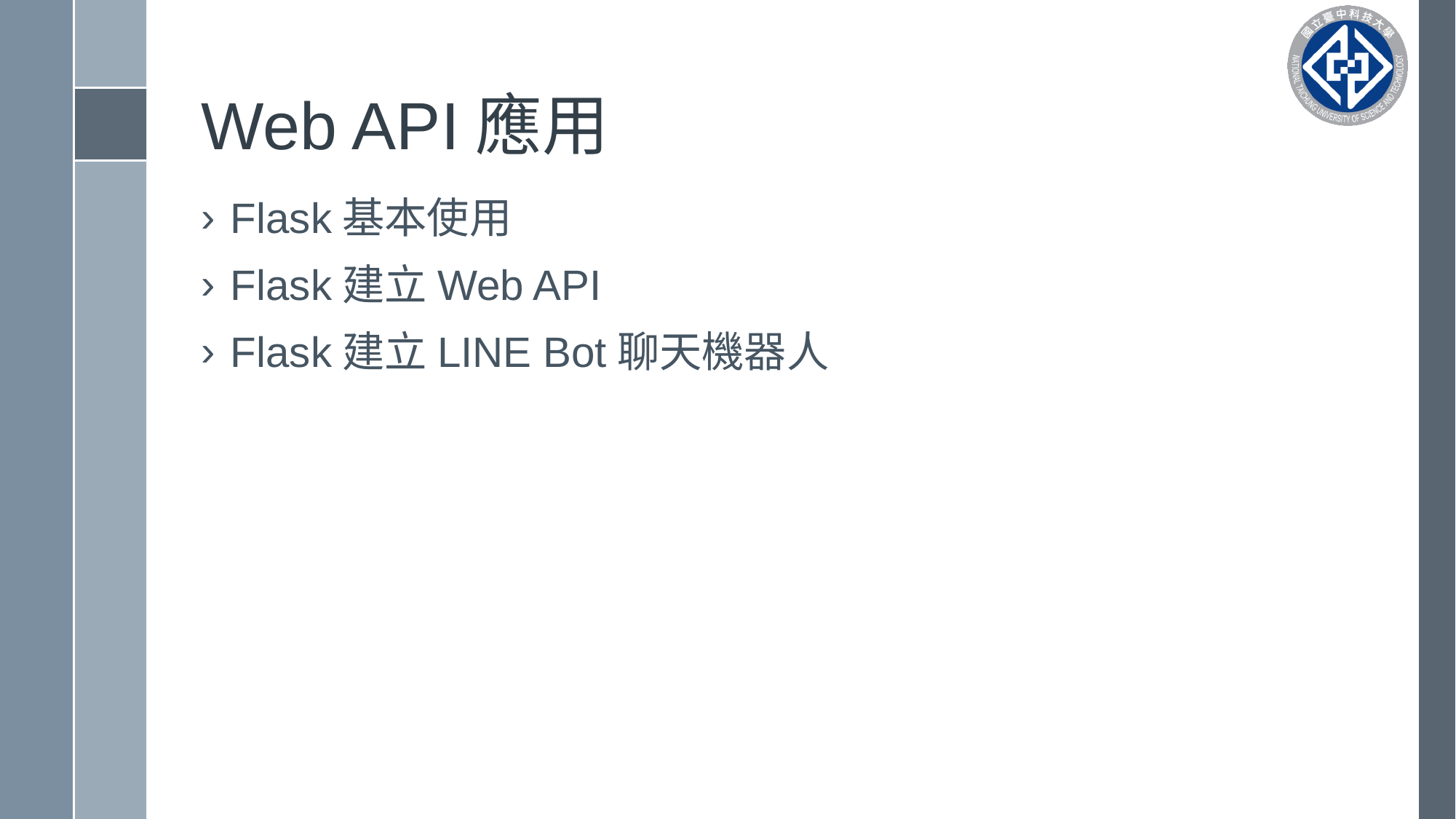

# Web API應用
Flask基本使用
Flask建立Web API
Flask建立LINE Bot聊天機器人